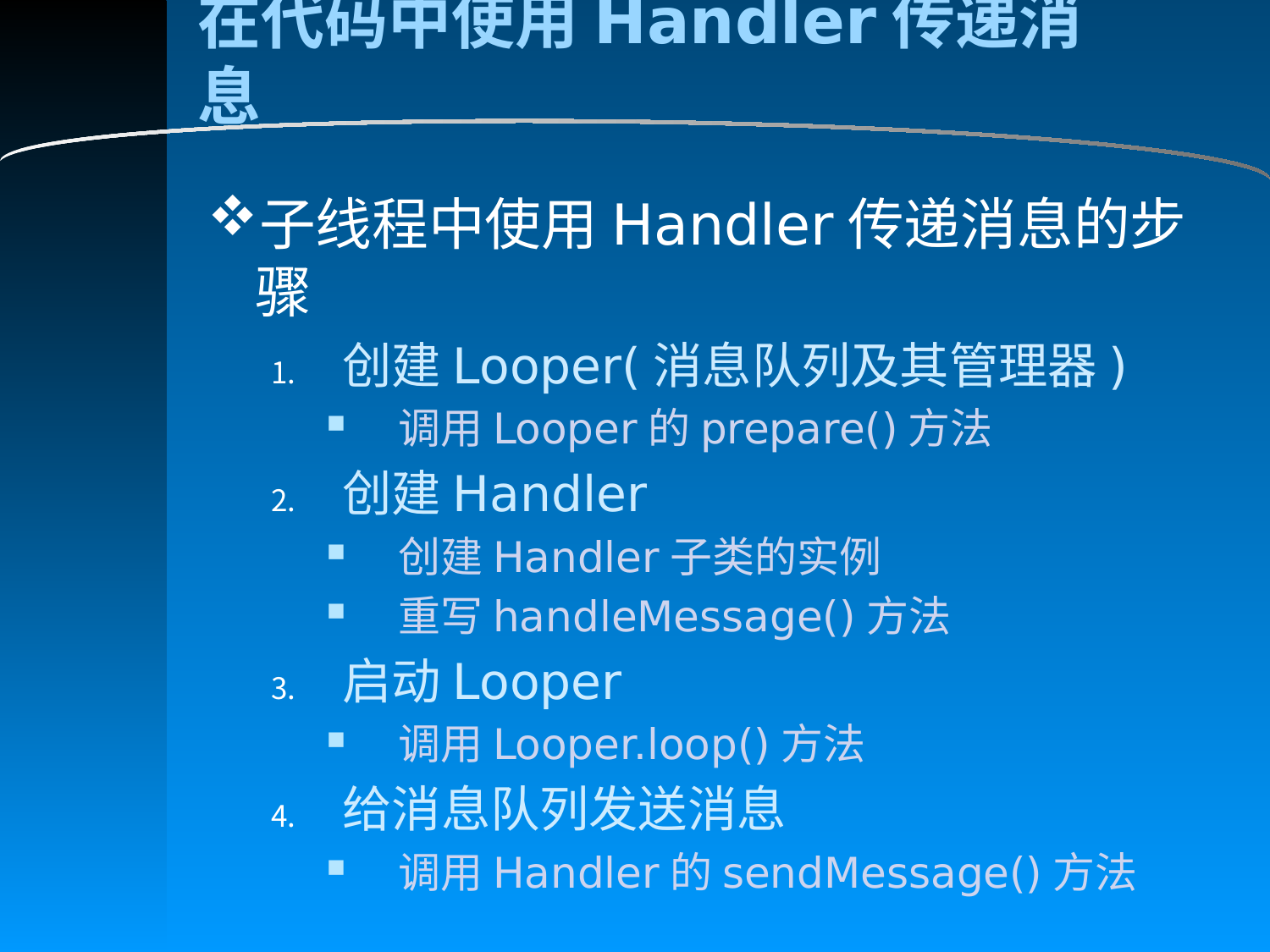

# 在代码中使用Handler传递消息
子线程中使用Handler传递消息的步骤
创建Looper(消息队列及其管理器)
调用Looper的prepare()方法
创建Handler
创建Handler子类的实例
重写handleMessage()方法
启动Looper
调用Looper.loop()方法
给消息队列发送消息
调用Handler的sendMessage()方法